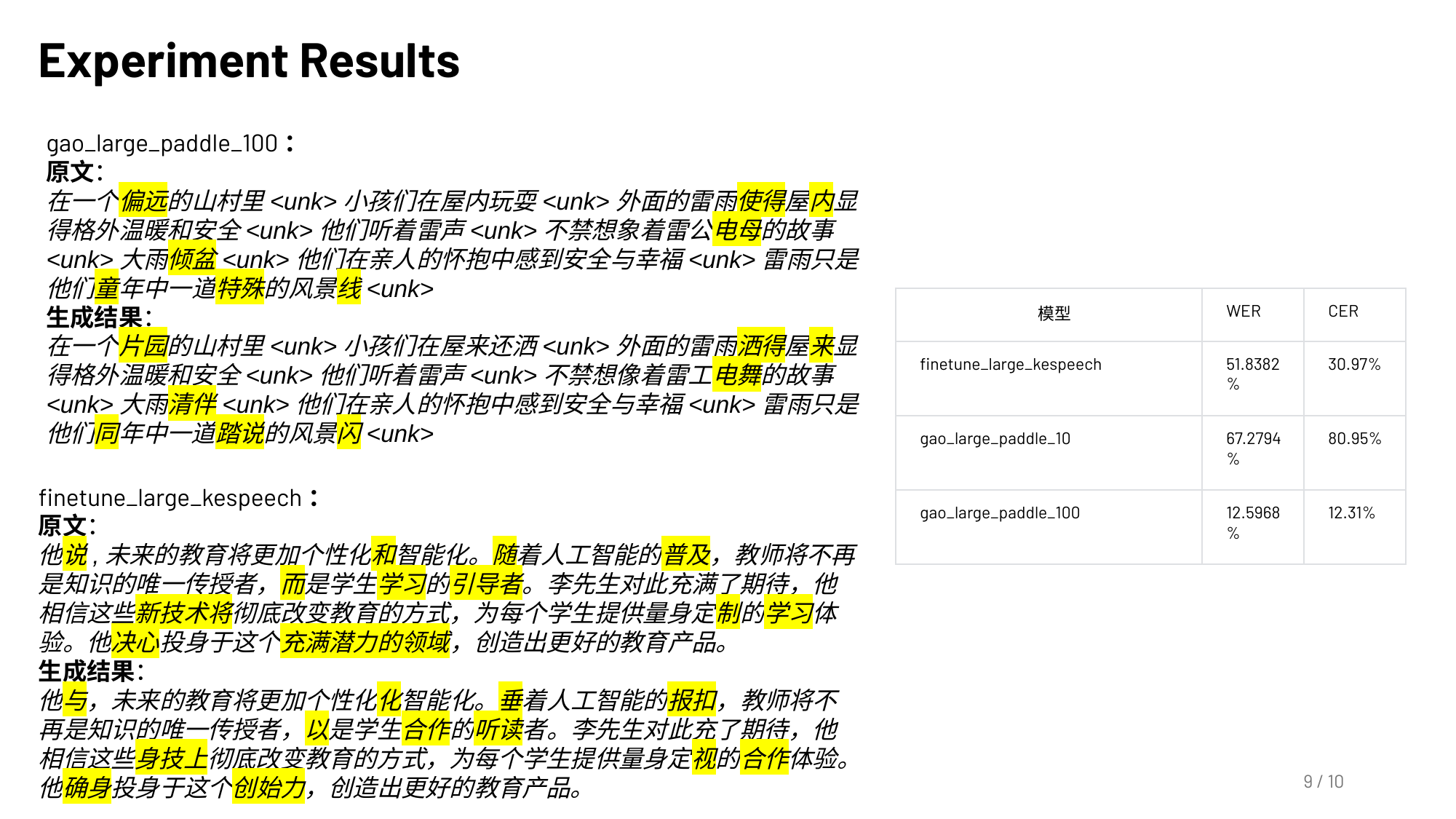

Experiment Results
gao_large_paddle_100：
原文：
在一个偏远的山村里<unk>小孩们在屋内玩耍<unk>外面的雷雨使得屋内显得格外温暖和安全<unk>他们听着雷声<unk>不禁想象着雷公电母的故事<unk>大雨倾盆<unk>他们在亲人的怀抱中感到安全与幸福<unk>雷雨只是他们童年中一道特殊的风景线<unk>
生成结果：
在一个片园的山村里<unk>小孩们在屋来还洒<unk>外面的雷雨洒得屋来显得格外温暖和安全<unk>他们听着雷声<unk>不禁想像着雷工电舞的故事<unk>大雨清伴<unk>他们在亲人的怀抱中感到安全与幸福<unk>雷雨只是他们同年中一道踏说的风景闪<unk>
| 模型 | WER | CER |
| --- | --- | --- |
| finetune\_large\_kespeech | 51.8382% | 30.97% |
| gao\_large\_paddle\_10 | 67.2794% | 80.95% |
| gao\_large\_paddle\_100 | 12.5968% | 12.31% |
finetune_large_kespeech：
原文：
他说,未来的教育将更加个性化和智能化。随着人工智能的普及，教师将不再是知识的唯一传授者，而是学生学习的引导者。李先生对此充满了期待，他相信这些新技术将彻底改变教育的方式，为每个学生提供量身定制的学习体验。他决心投身于这个充满潜力的领域，创造出更好的教育产品。
生成结果：
他与，未来的教育将更加个性化化智能化。垂着人工智能的报扣，教师将不再是知识的唯一传授者，以是学生合作的听读者。李先生对此充了期待，他相信这些身技上彻底改变教育的方式，为每个学生提供量身定视的合作体验。他确身投身于这个创始力，创造出更好的教育产品。
9 / 10